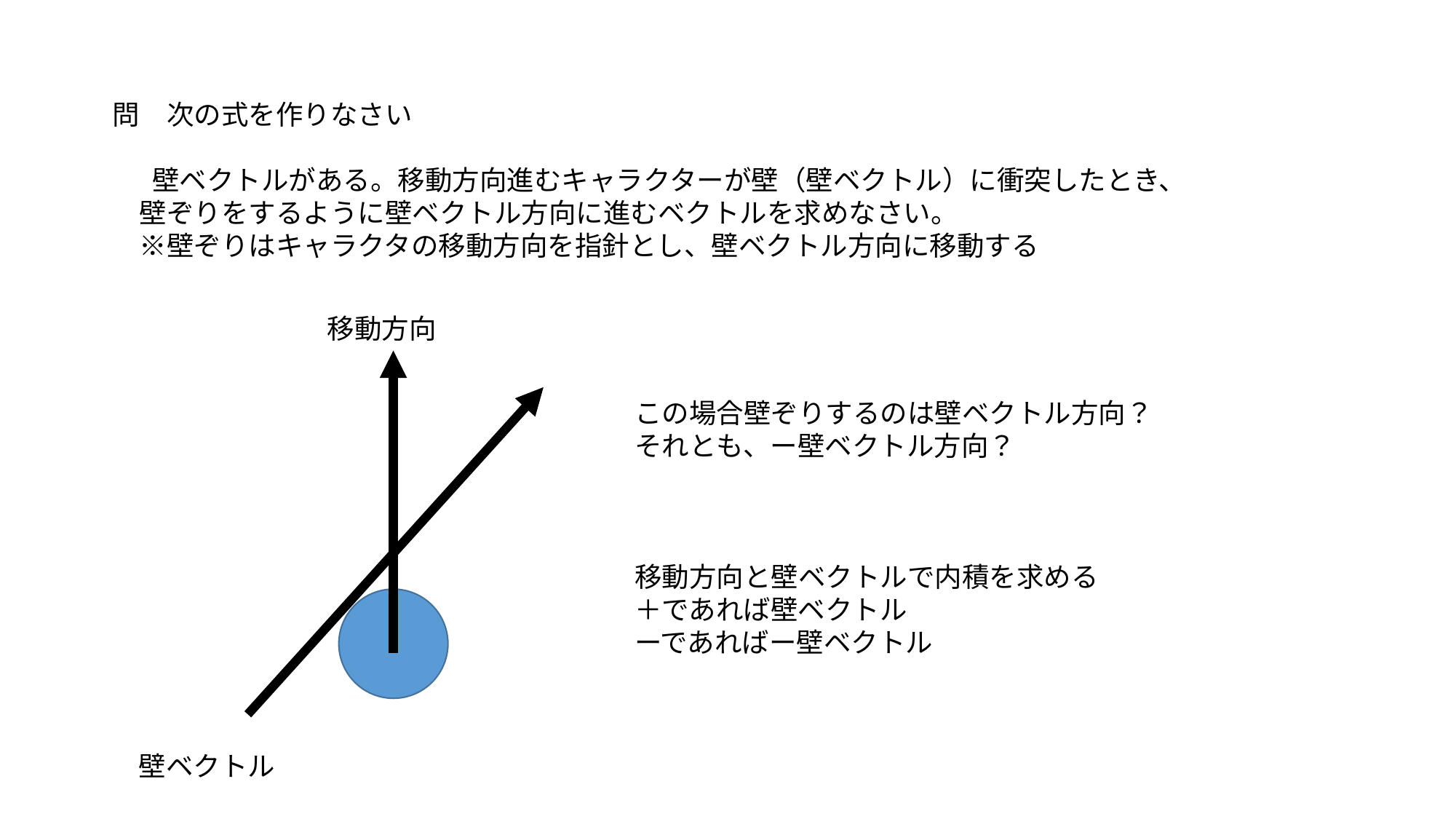

問　次の式を作りなさい

 　壁ベクトルがある。移動方向進むキャラクターが壁（壁ベクトル）に衝突したとき、
　壁ぞりをするように壁ベクトル方向に進むベクトルを求めなさい。
　※壁ぞりはキャラクタの移動方向を指針とし、壁ベクトル方向に移動する
移動方向
この場合壁ぞりするのは壁ベクトル方向？
それとも、ー壁ベクトル方向？

移動方向と壁ベクトルで内積を求める
＋であれば壁ベクトル
ーであればー壁ベクトル

壁ベクトル